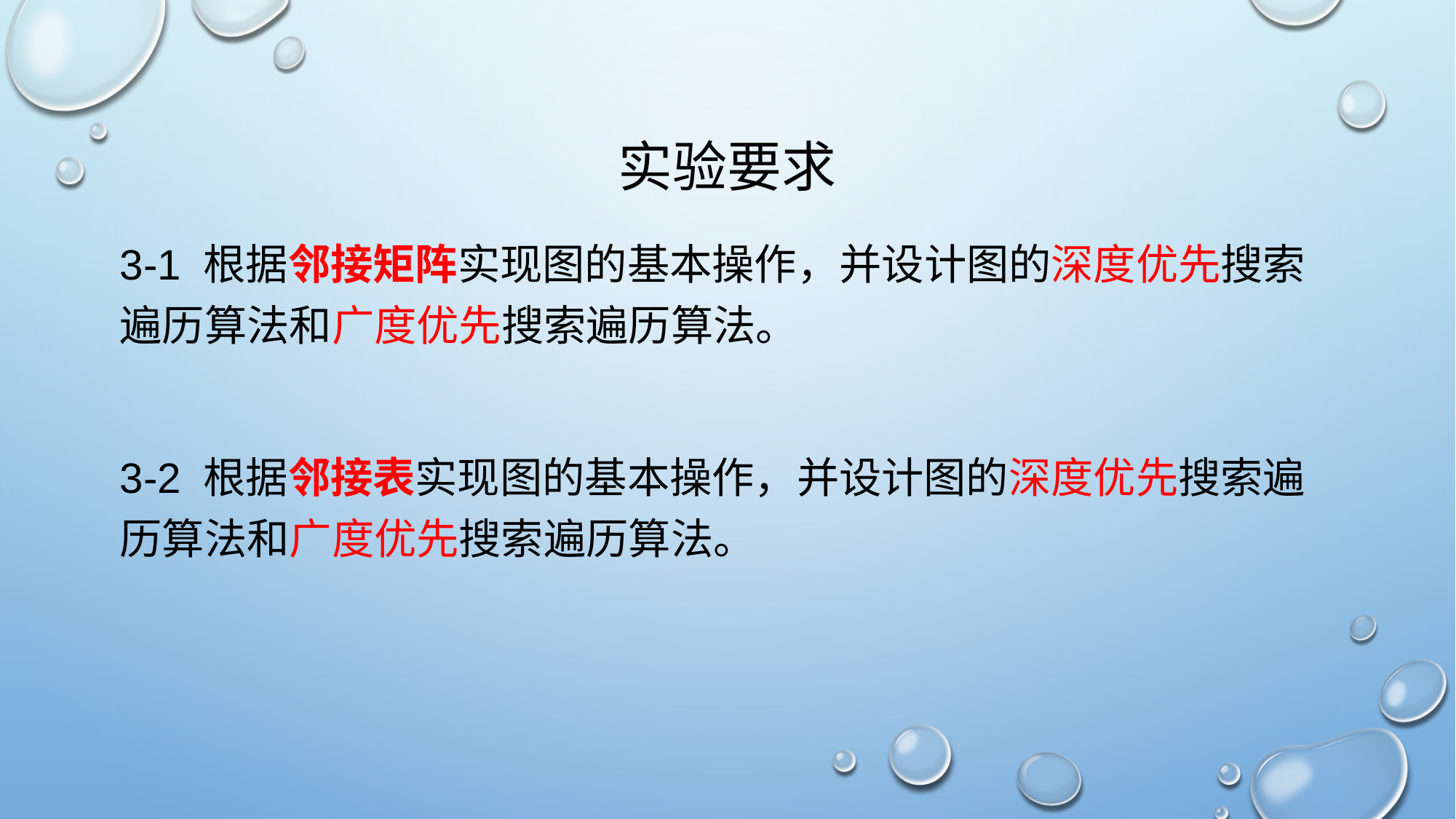

# 实验要求
3-1 根据邻接矩阵实现图的基本操作，并设计图的深度优先搜索遍历算法和广度优先搜索遍历算法。

3-2 根据邻接表实现图的基本操作，并设计图的深度优先搜索遍历算法和广度优先搜索遍历算法。